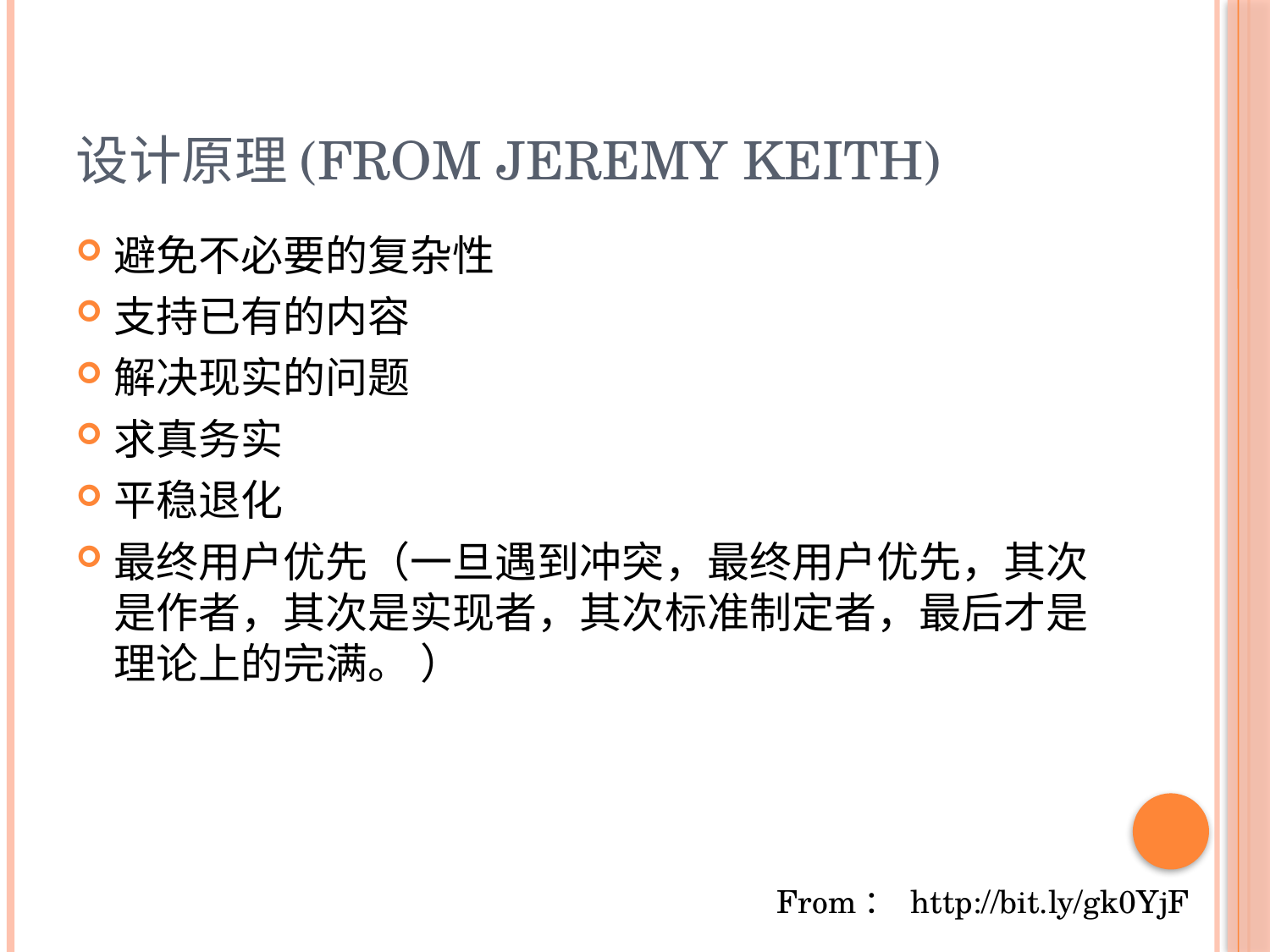

# 设计原理(From Jeremy Keith)
避免不必要的复杂性
支持已有的内容
解决现实的问题
求真务实
平稳退化
最终用户优先（一旦遇到冲突，最终用户优先，其次是作者，其次是实现者，其次标准制定者，最后才是理论上的完满。 ）
From： http://bit.ly/gk0YjF